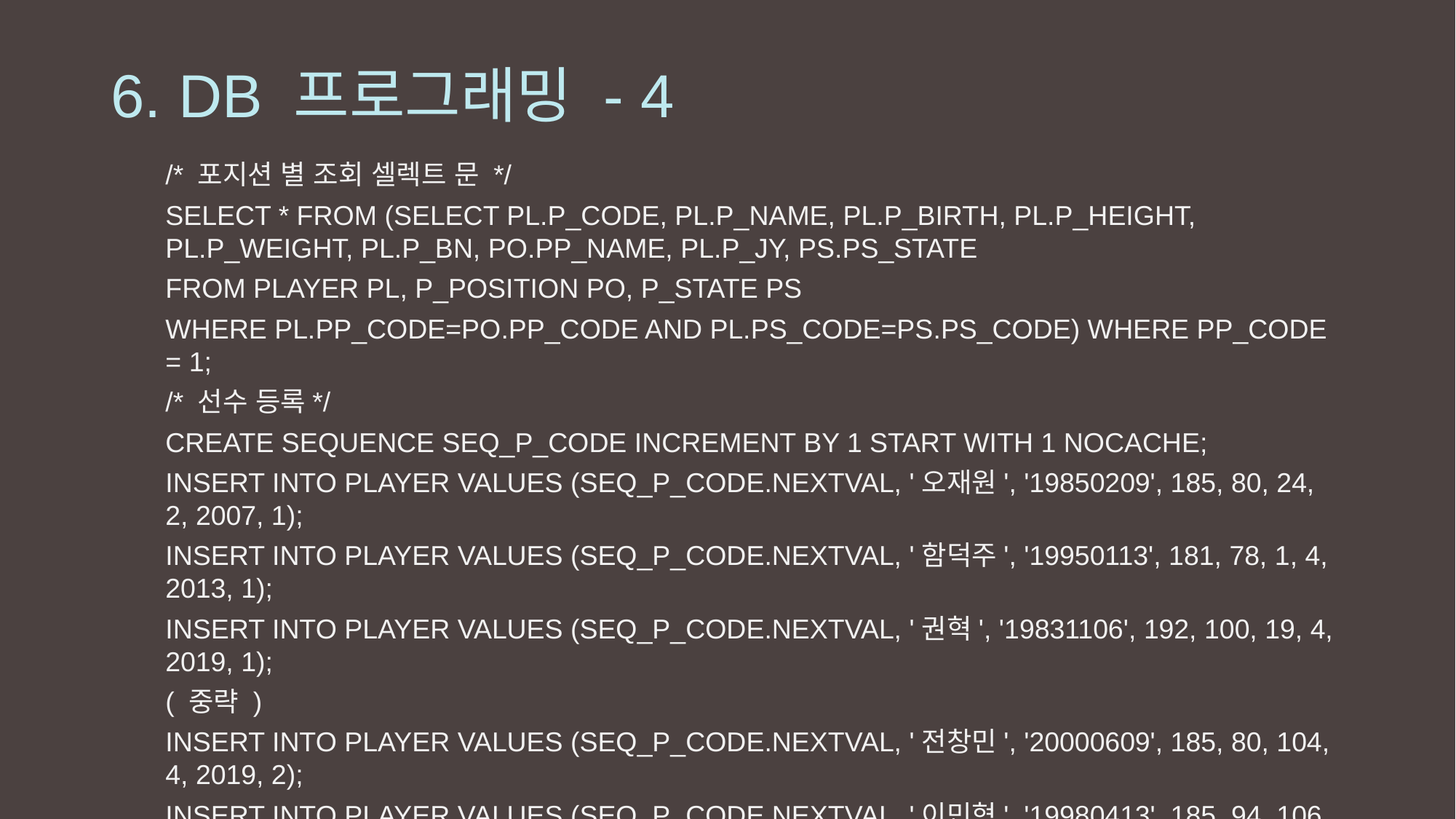

# 6. DB 프로그래밍 - 4
/* 포지션 별 조회 셀렉트 문 */
SELECT * FROM (SELECT PL.P_CODE, PL.P_NAME, PL.P_BIRTH, PL.P_HEIGHT, PL.P_WEIGHT, PL.P_BN, PO.PP_NAME, PL.P_JY, PS.PS_STATE
FROM PLAYER PL, P_POSITION PO, P_STATE PS
WHERE PL.PP_CODE=PO.PP_CODE AND PL.PS_CODE=PS.PS_CODE) WHERE PP_CODE = 1;
/* 선수 등록*/
CREATE SEQUENCE SEQ_P_CODE INCREMENT BY 1 START WITH 1 NOCACHE;
INSERT INTO PLAYER VALUES (SEQ_P_CODE.NEXTVAL, '오재원', '19850209', 185, 80, 24, 2, 2007, 1);
INSERT INTO PLAYER VALUES (SEQ_P_CODE.NEXTVAL, '함덕주', '19950113', 181, 78, 1, 4, 2013, 1);
INSERT INTO PLAYER VALUES (SEQ_P_CODE.NEXTVAL, '권혁', '19831106', 192, 100, 19, 4, 2019, 1);
( 중략 )
INSERT INTO PLAYER VALUES (SEQ_P_CODE.NEXTVAL, '전창민', '20000609', 185, 80, 104, 4, 2019, 2);
INSERT INTO PLAYER VALUES (SEQ_P_CODE.NEXTVAL, '이민혁', '19980413', 185, 94, 106, 4, 2019, 2);
INSERT INTO PLAYER VALUES (SEQ_P_CODE.NEXTVAL, '윤명준', '19890618', 178, 78, 42, 4, 2012, 2);
INSERT INTO PLAYER VALUES (SEQ_P_CODE.NEXTVAL, '문대원', '19980822', 187, 91, 59, 4, 2017, 3);
INSERT INTO PLAYER VALUES (SEQ_P_CODE.NEXTVAL, '진재혁', '19950309', 185, 103, 46, 4, 2018, 3);
COMMIT;